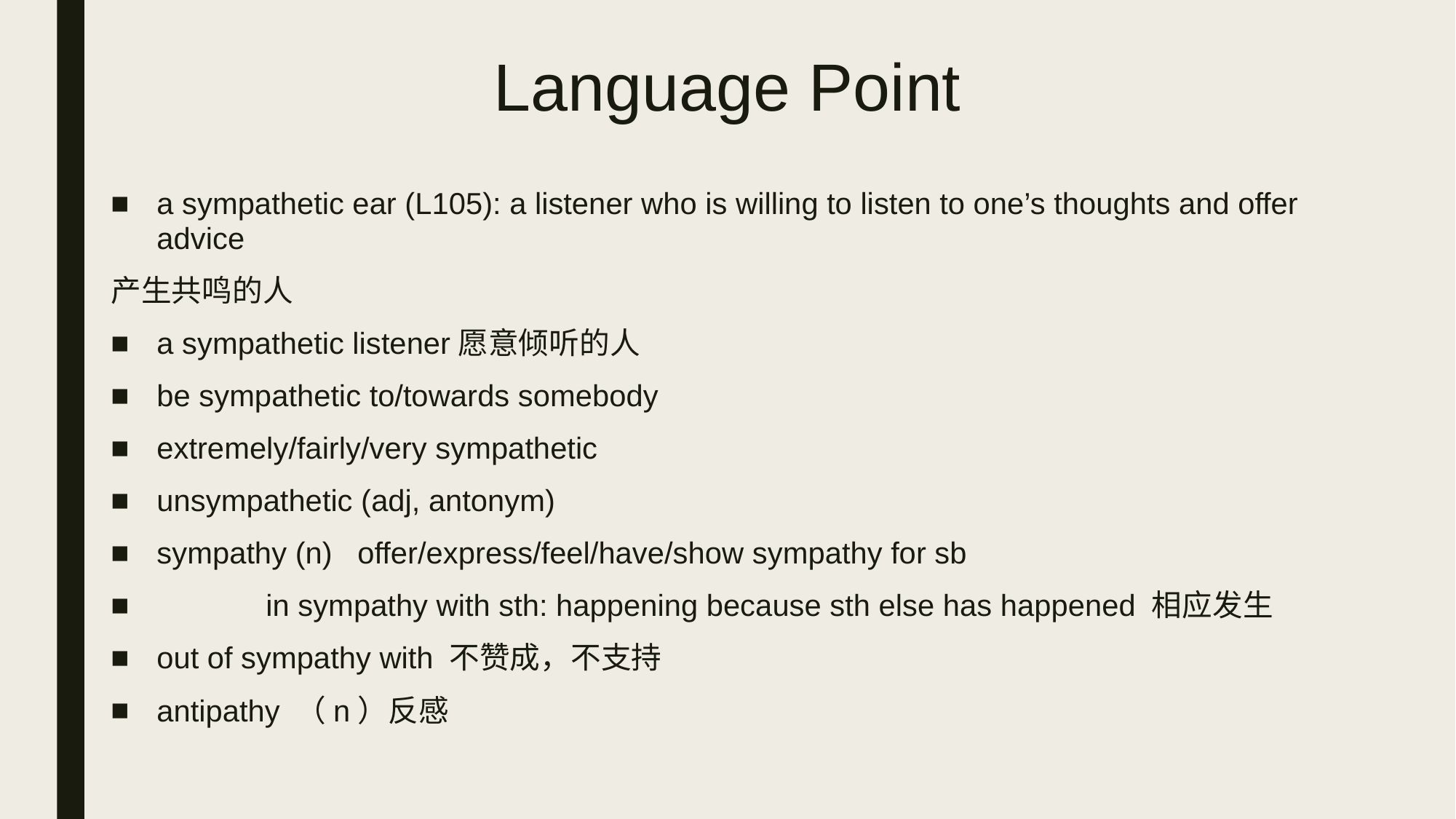

# Language Point
a sympathetic ear (L105): a listener who is willing to listen to one’s thoughts and offer advice
产生共鸣的人
a sympathetic listener愿意倾听的人
be sympathetic to/towards somebody
extremely/fairly/very sympathetic
unsympathetic (adj, antonym)
sympathy (n)   offer/express/feel/have/show sympathy for sb
	in sympathy with sth: happening because sth else has happened 相应发生
out of sympathy with 不赞成，不支持
antipathy （n）反感